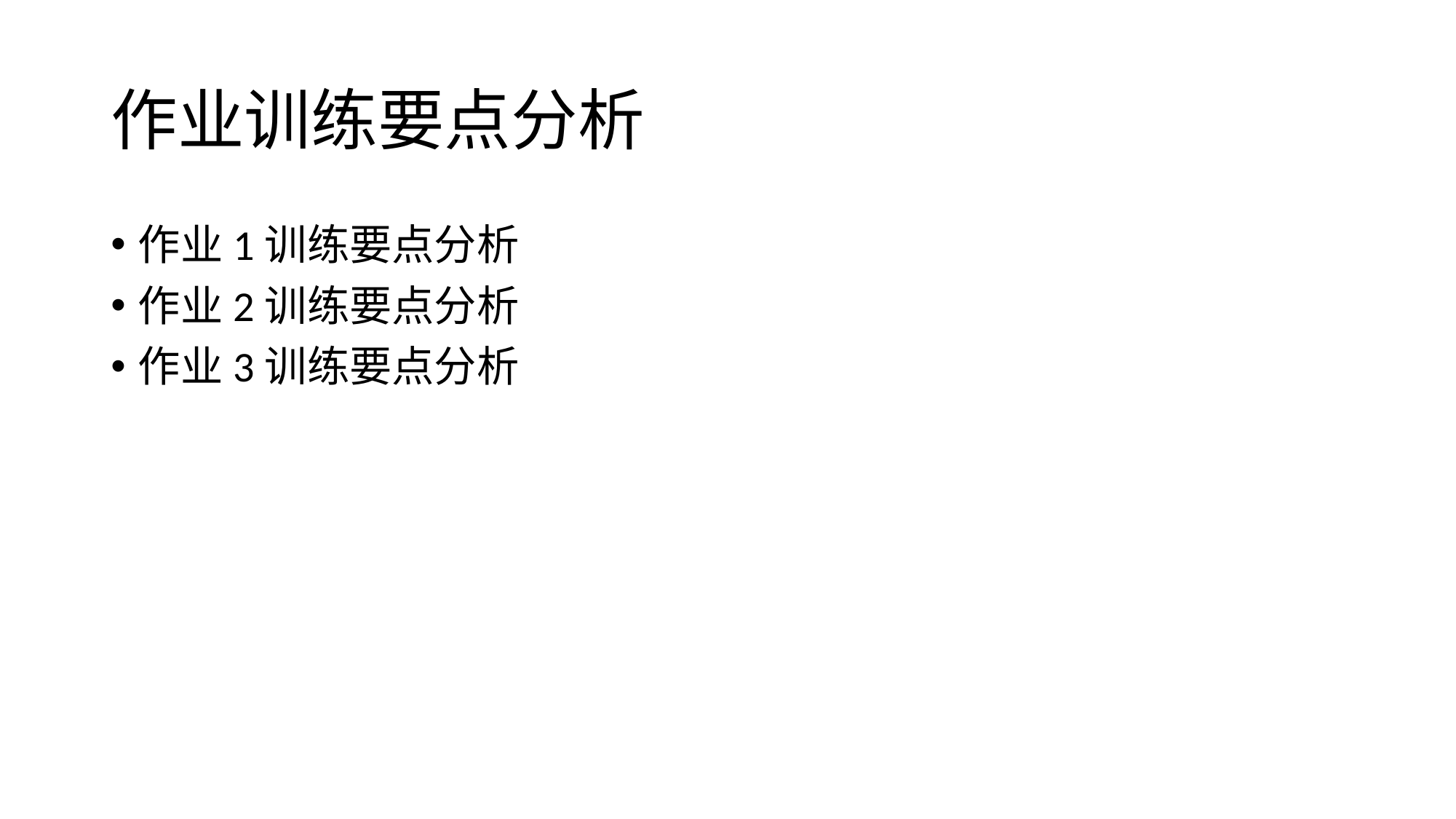

# 作业训练要点分析
作业1训练要点分析
作业2训练要点分析
作业3训练要点分析